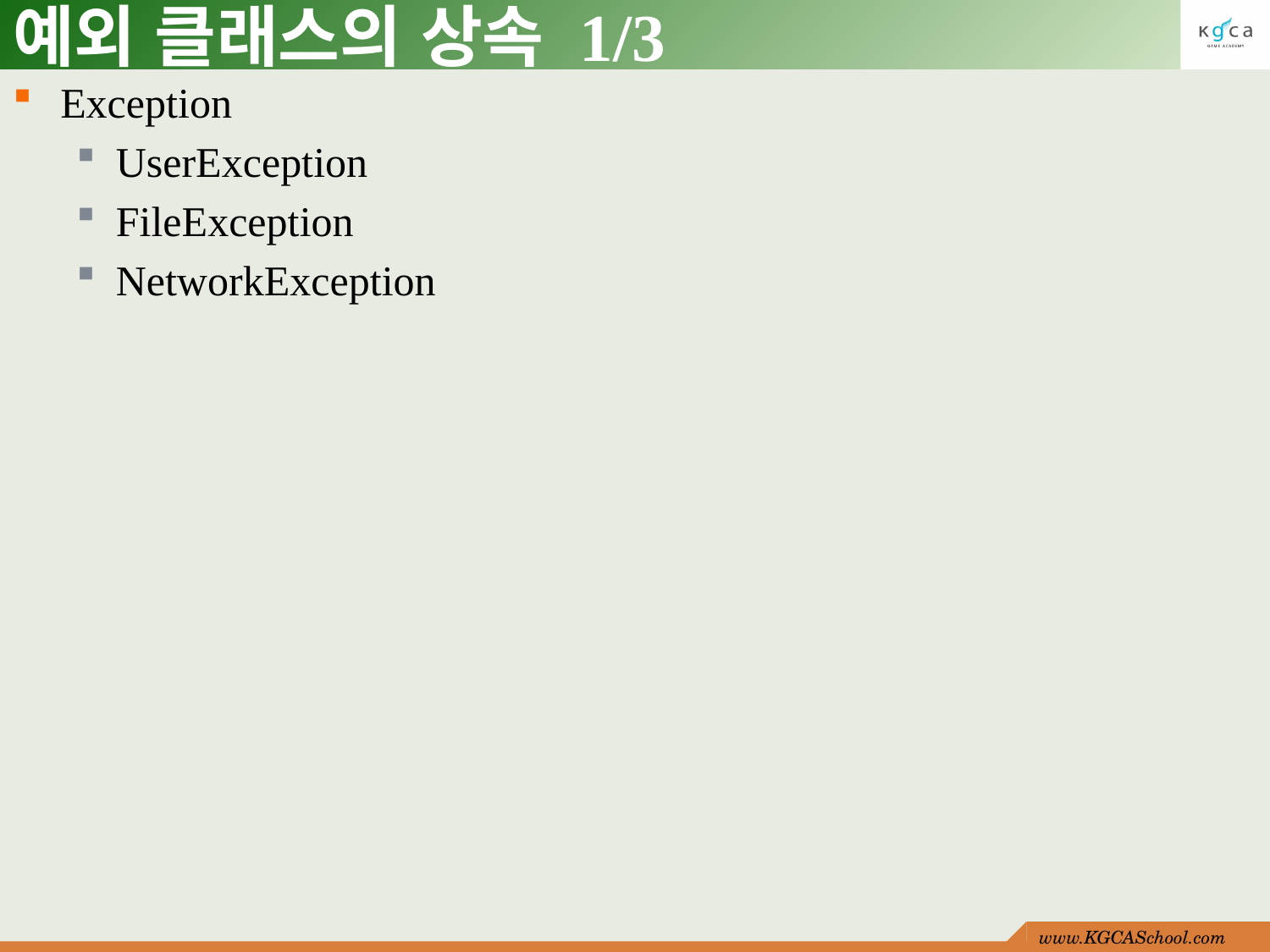

# 예외 클래스의 상속 1/3
Exception
UserException
FileException
NetworkException